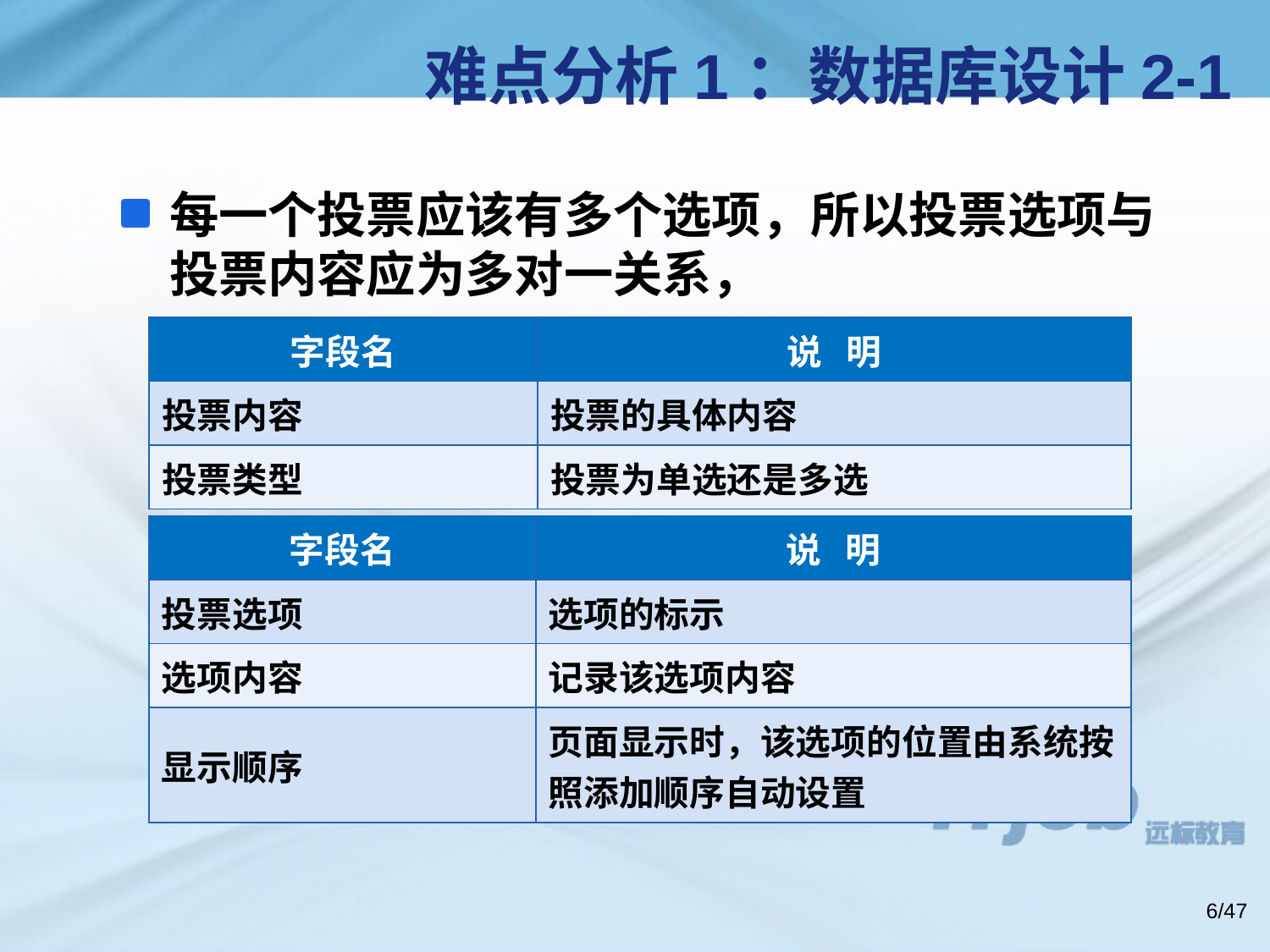

# 难点分析1：数据库设计2-1
每一个投票应该有多个选项，所以投票选项与投票内容应为多对一关系，

| 字段名 | 说 明 |
| --- | --- |
| 投票内容 | 投票的具体内容 |
| 投票类型 | 投票为单选还是多选 |
| 字段名 | 说 明 |
| --- | --- |
| 投票选项 | 选项的标示 |
| 选项内容 | 记录该选项内容 |
| 显示顺序 | 页面显示时，该选项的位置由系统按照添加顺序自动设置 |
6/47